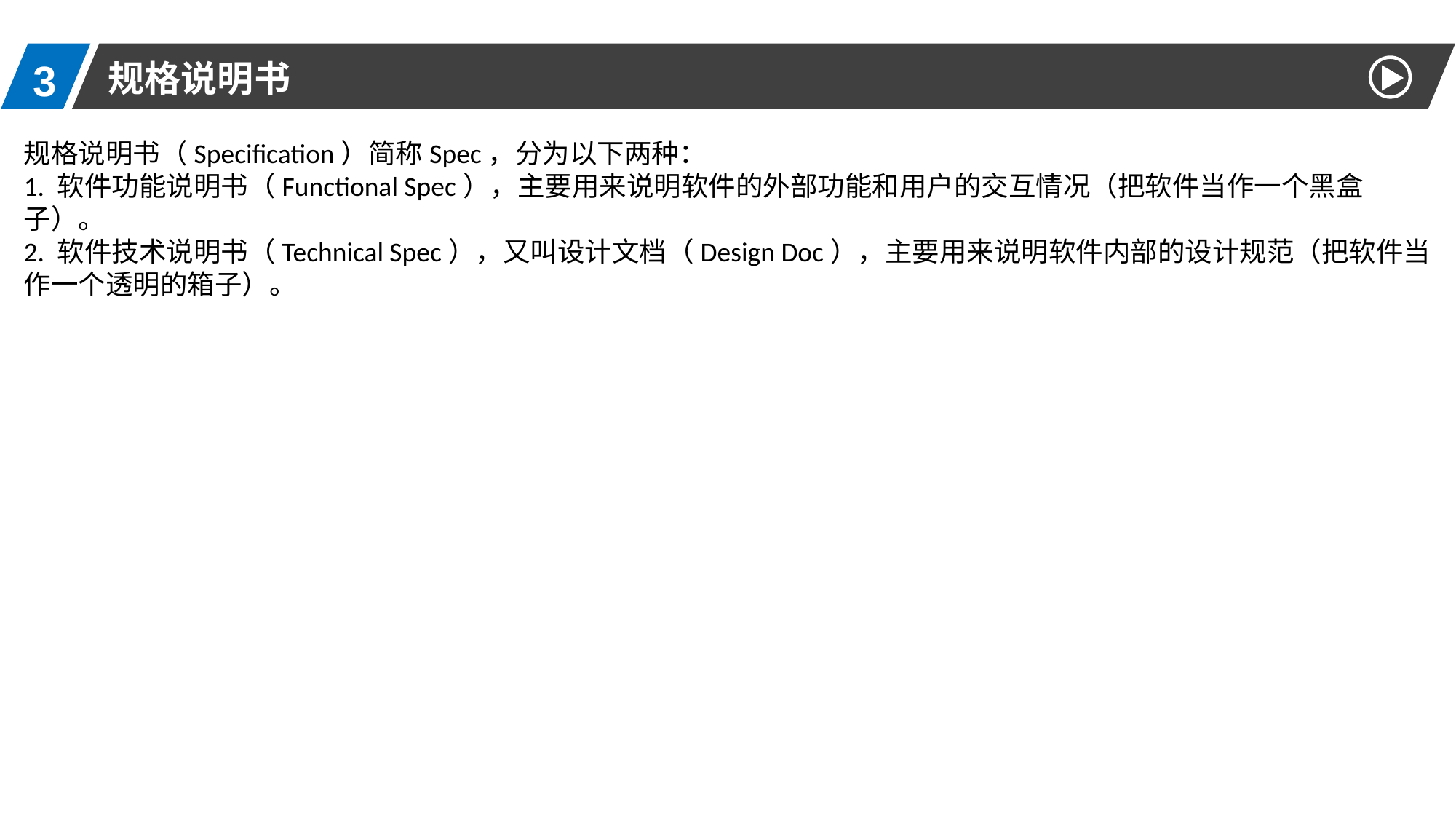

3
规格说明书

规格说明书（Specification）简称Spec，分为以下两种：
1. 软件功能说明书（Functional Spec），主要用来说明软件的外部功能和用户的交互情况（把软件当作一个黑盒子）。
2. 软件技术说明书（Technical Spec），又叫设计文档（Design Doc），主要用来说明软件内部的设计规范（把软件当作一个透明的箱子）。